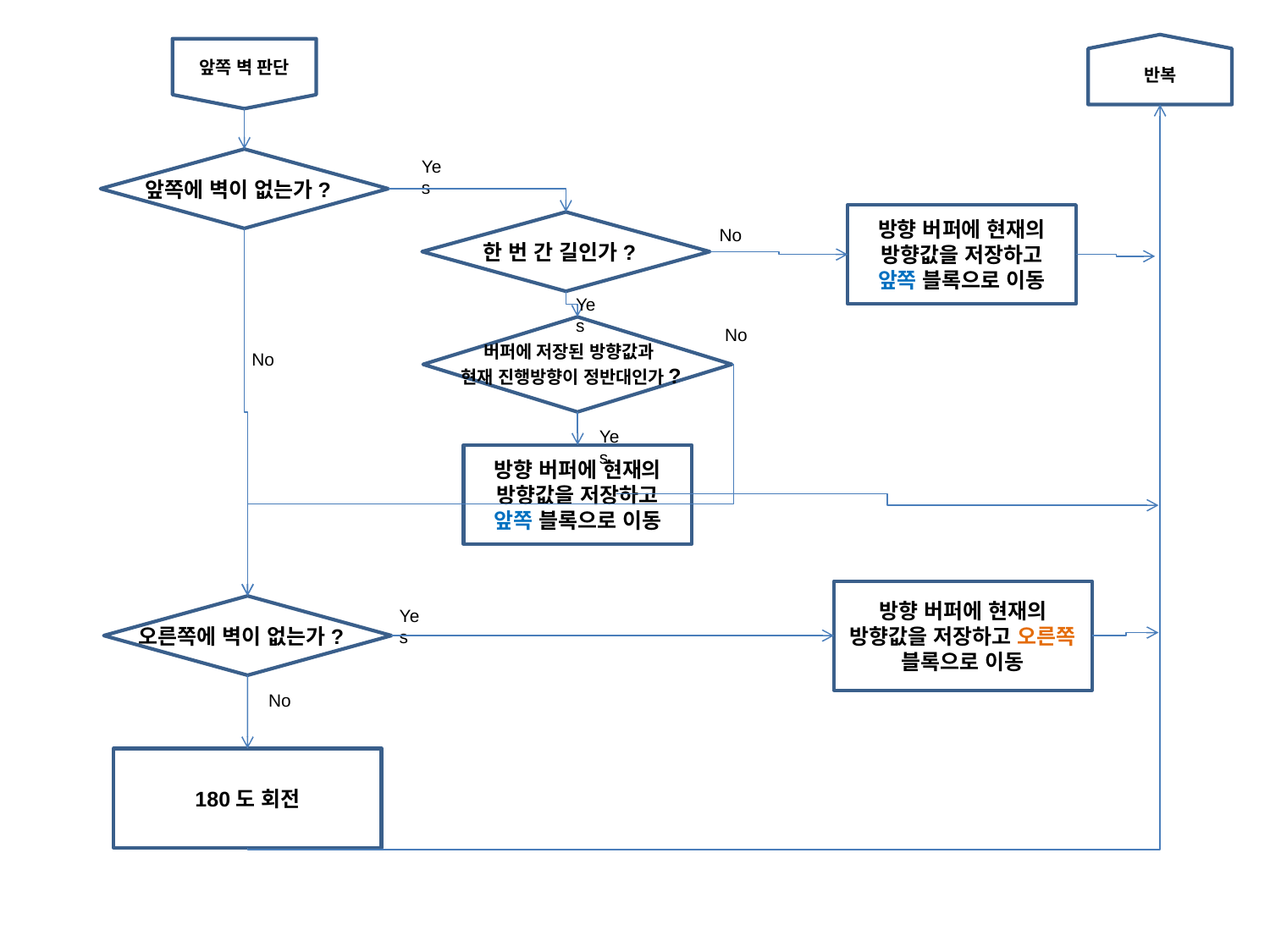

반복
앞쪽 벽 판단
앞쪽에 벽이 없는가?
Yes
방향 버퍼에 현재의 방향값을 저장하고 앞쪽 블록으로 이동
한 번 간 길인가?
No
Yes
버퍼에 저장된 방향값과
현재 진행방향이 정반대인가?
No
No
Yes
방향 버퍼에 현재의 방향값을 저장하고 앞쪽 블록으로 이동
방향 버퍼에 현재의 방향값을 저장하고 오른쪽 블록으로 이동
오른쪽에 벽이 없는가?
Yes
No
180도 회전